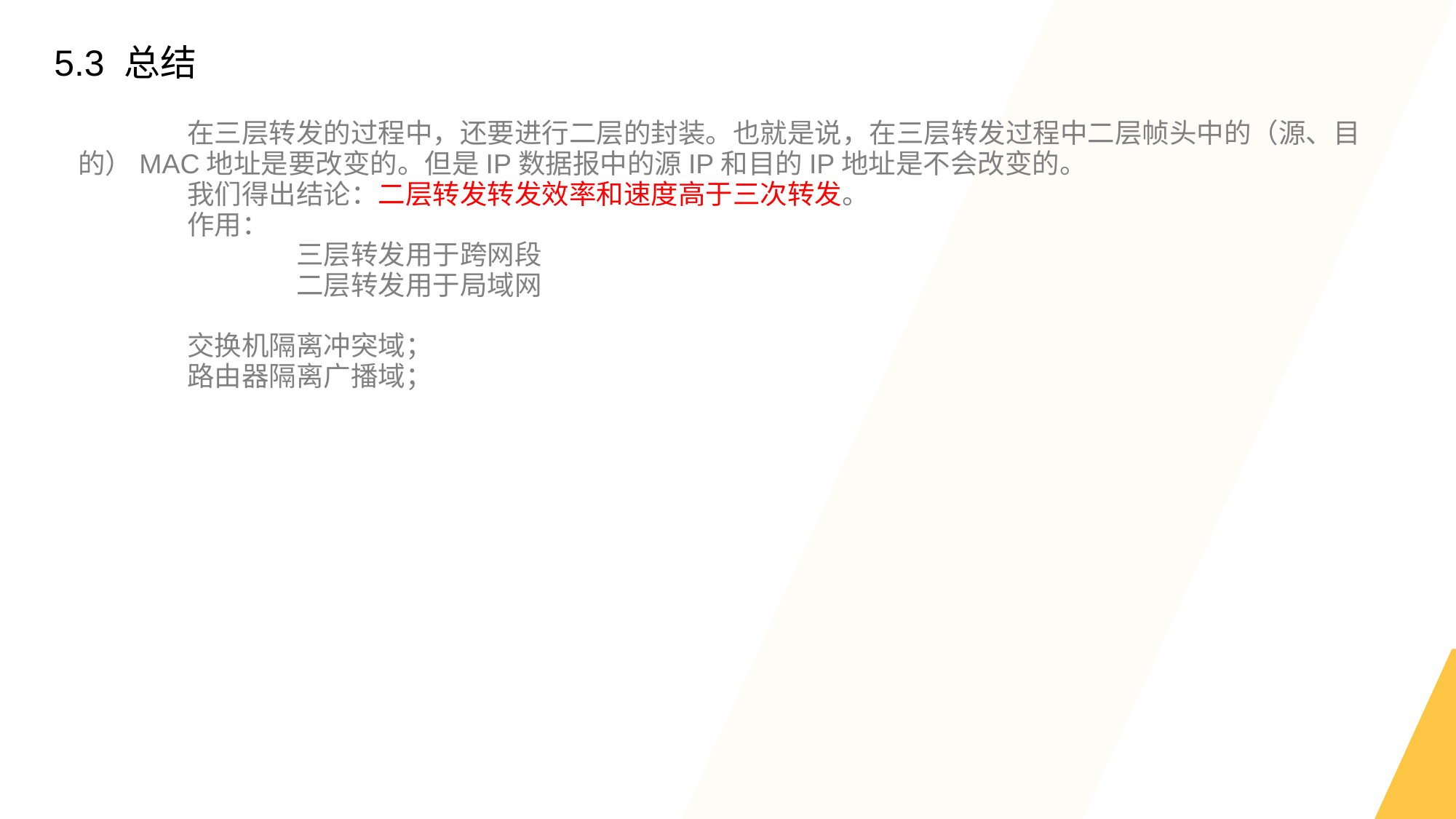

5.3 总结

	在三层转发的过程中，还要进行二层的封装。也就是说，在三层转发过程中二层帧头中的（源、目的）MAC地址是要改变的。但是IP数据报中的源IP和目的IP地址是不会改变的。
	我们得出结论：二层转发转发效率和速度高于三次转发。
	作用：
		三层转发用于跨网段
		二层转发用于局域网

	交换机隔离冲突域；
	路由器隔离广播域；